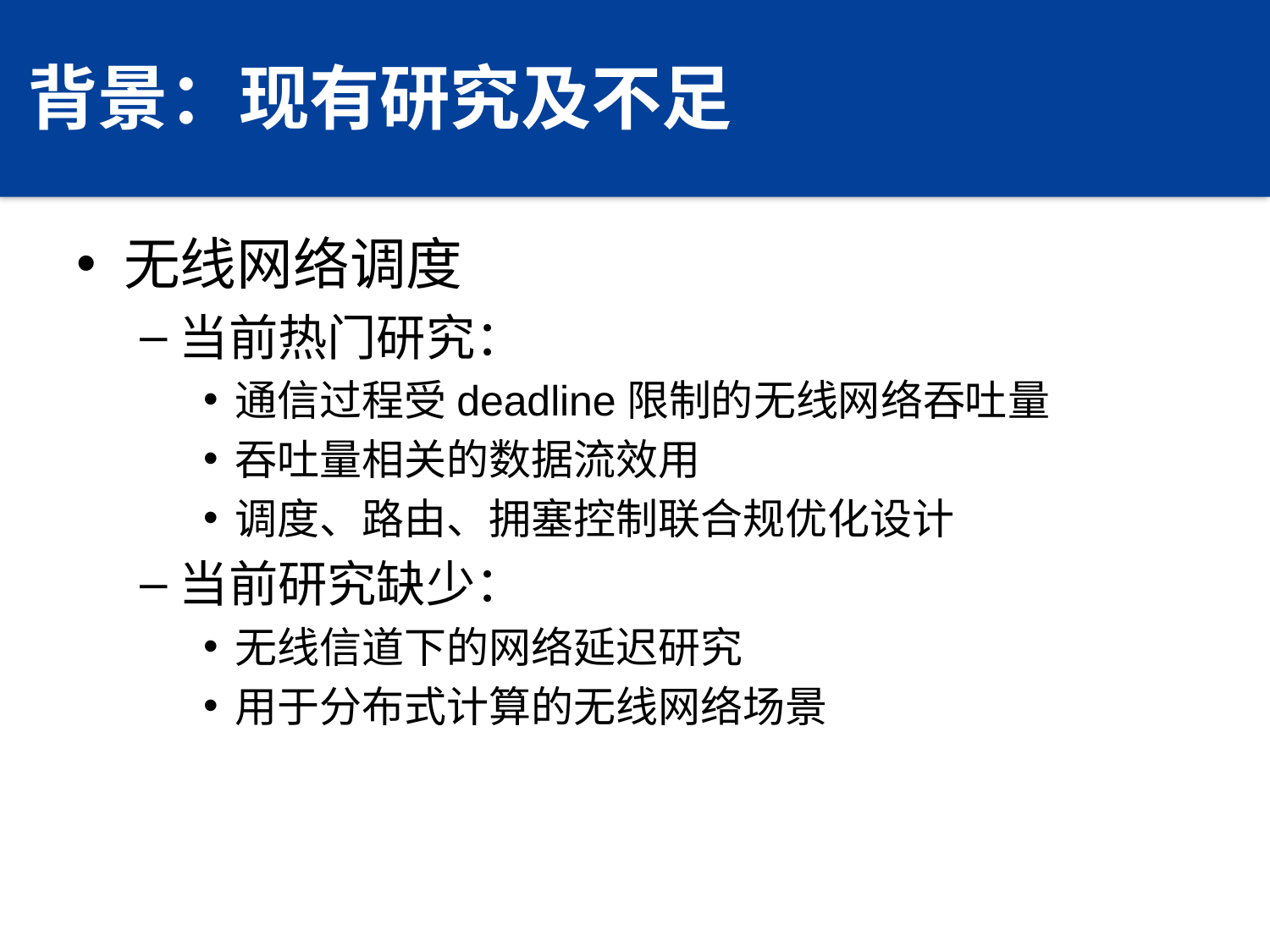

# 背景：现有研究及不足
无线网络调度
当前热门研究：
通信过程受deadline限制的无线网络吞吐量
吞吐量相关的数据流效用
调度、路由、拥塞控制联合规优化设计
当前研究缺少：
无线信道下的网络延迟研究
用于分布式计算的无线网络场景